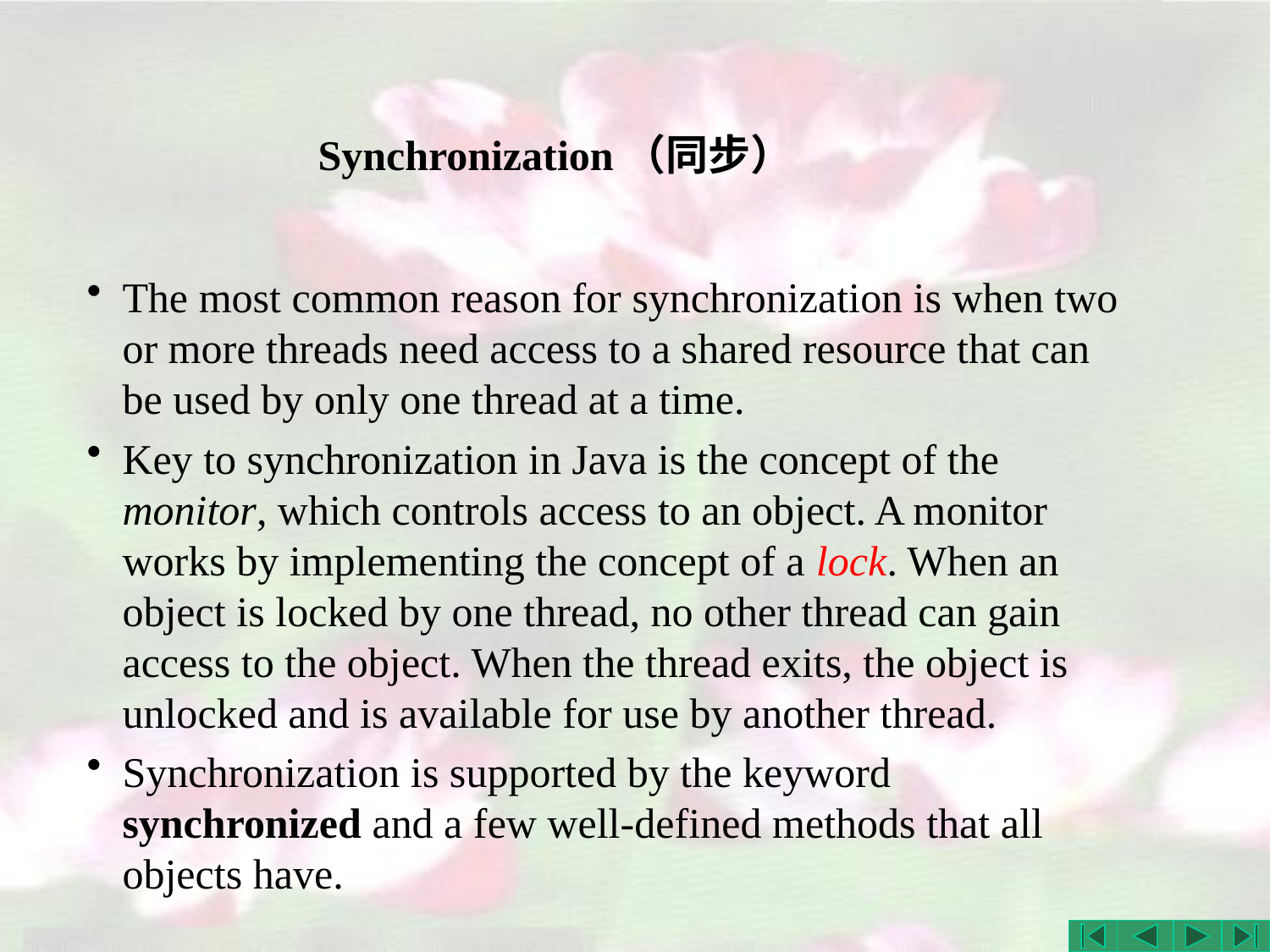

# Synchronization（同步）
The most common reason for synchronization is when two or more threads need access to a shared resource that can be used by only one thread at a time.
Key to synchronization in Java is the concept of the monitor, which controls access to an object. A monitor works by implementing the concept of a lock. When an object is locked by one thread, no other thread can gain access to the object. When the thread exits, the object is unlocked and is available for use by another thread.
Synchronization is supported by the keyword synchronized and a few well-defined methods that all objects have.